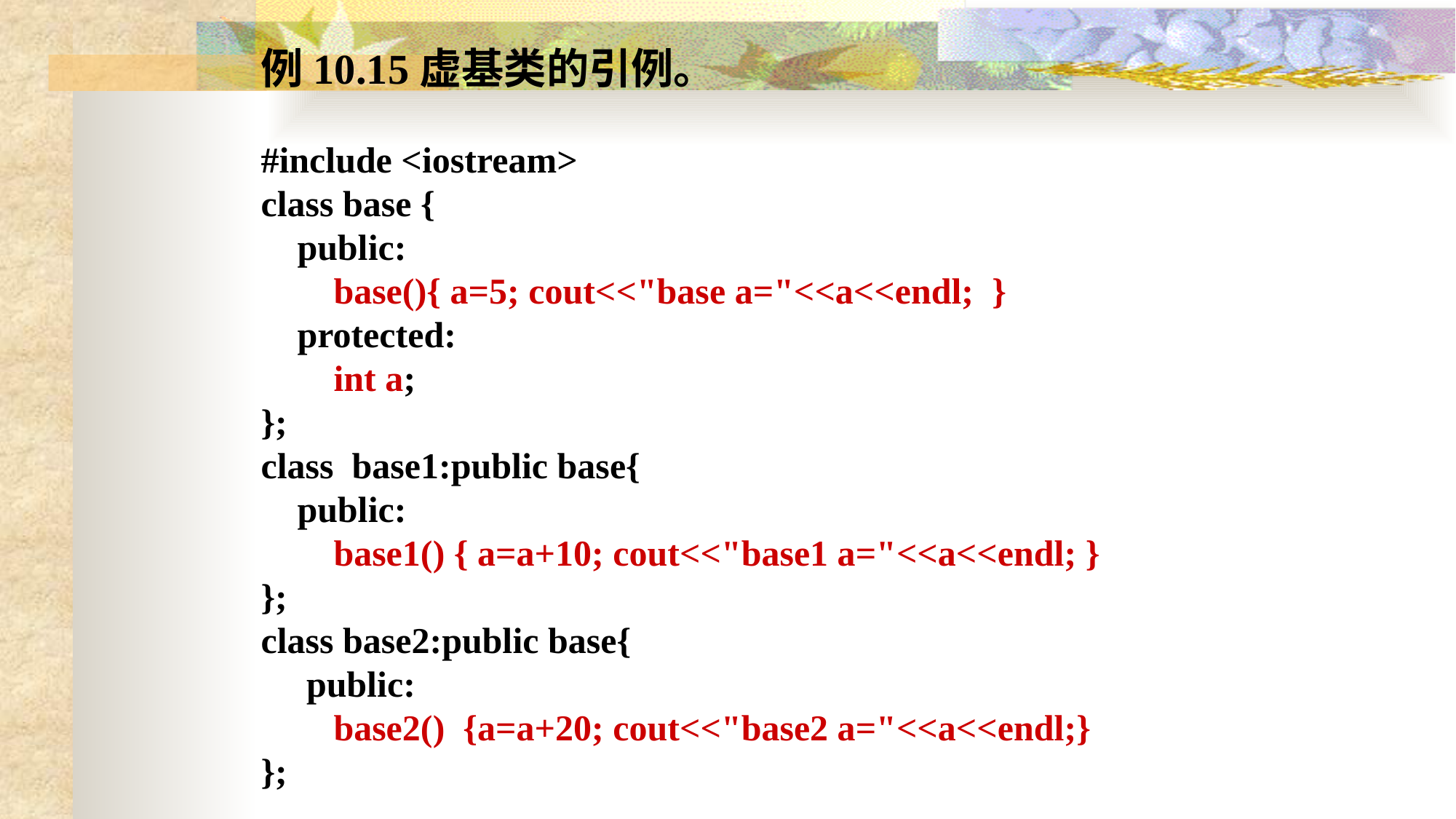

例10.15虚基类的引例。

#include <iostream>
class base {
    public:
        base(){ a=5; cout<<"base a="<<a<<endl;  }
    protected:
        int a;
};
class  base1:public base{
    public:
        base1() { a=a+10; cout<<"base1 a="<<a<<endl; }
};
class base2:public base{
     public:
        base2()  {a=a+20; cout<<"base2 a="<<a<<endl;}
};